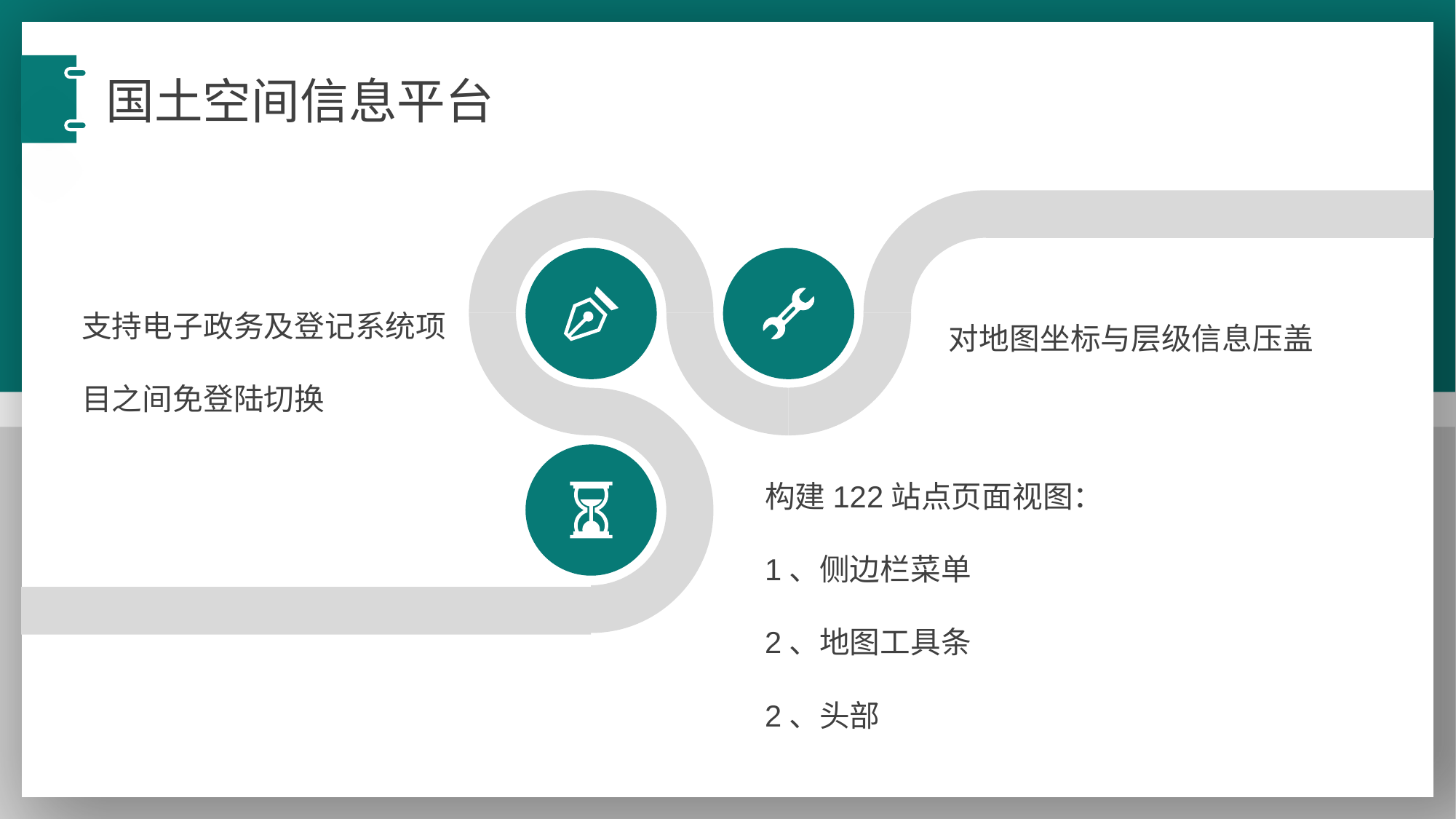

国土空间信息平台

支持电子政务及登记系统项目之间免登陆切换
对地图坐标与层级信息压盖

构建122站点页面视图：
1、侧边栏菜单
2、地图工具条
2、头部